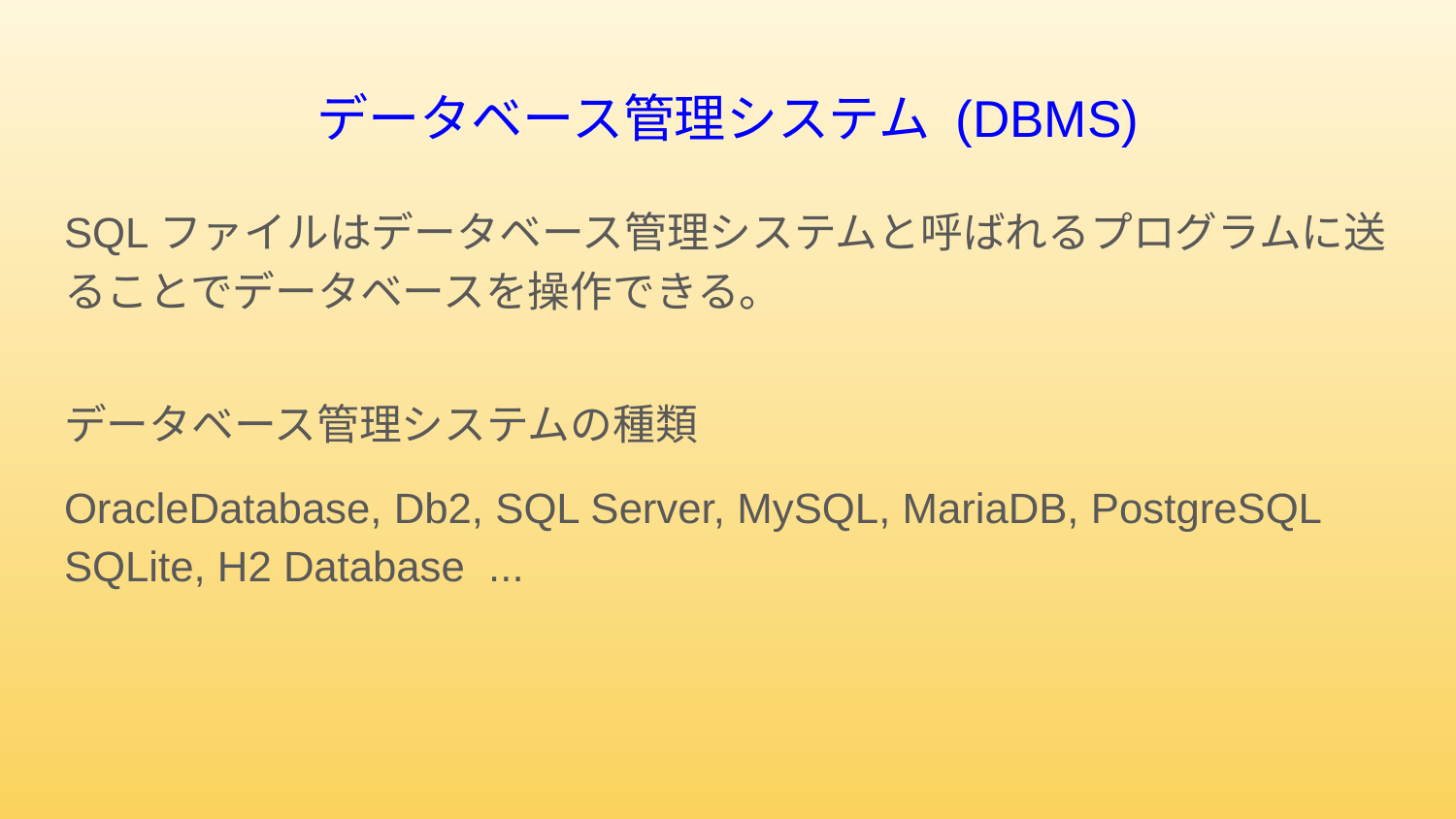

# データベース管理システム (DBMS)
SQLファイルはデータベース管理システムと呼ばれるプログラムに送ることでデータベースを操作できる。
データベース管理システムの種類
OracleDatabase, Db2, SQL Server, MySQL, MariaDB, PostgreSQL
SQLite, H2 Database  ...